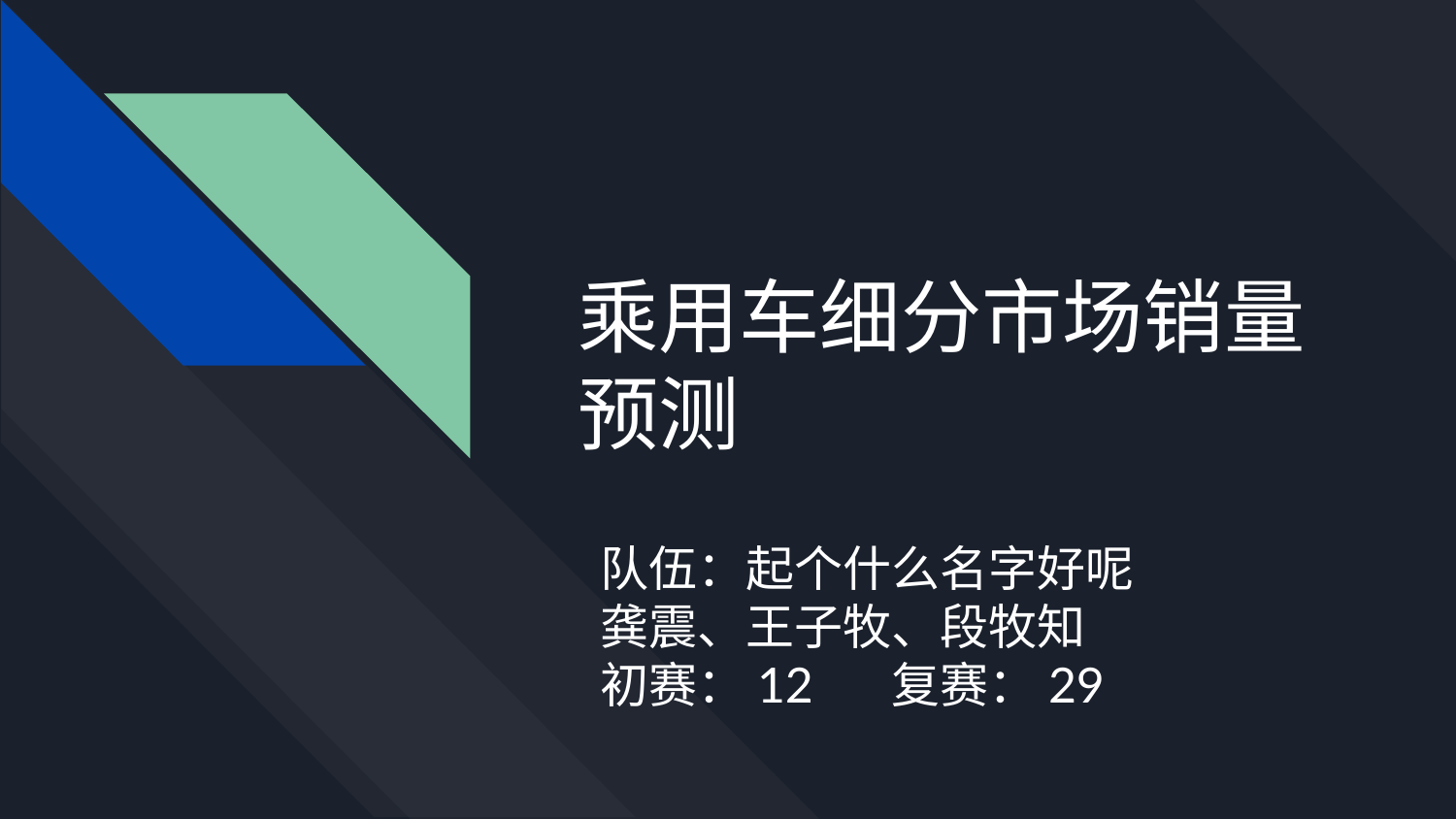

# 乘用车细分市场销量预测
队伍：起个什么名字好呢
龚震、王子牧、段牧知
初赛：12	复赛：29